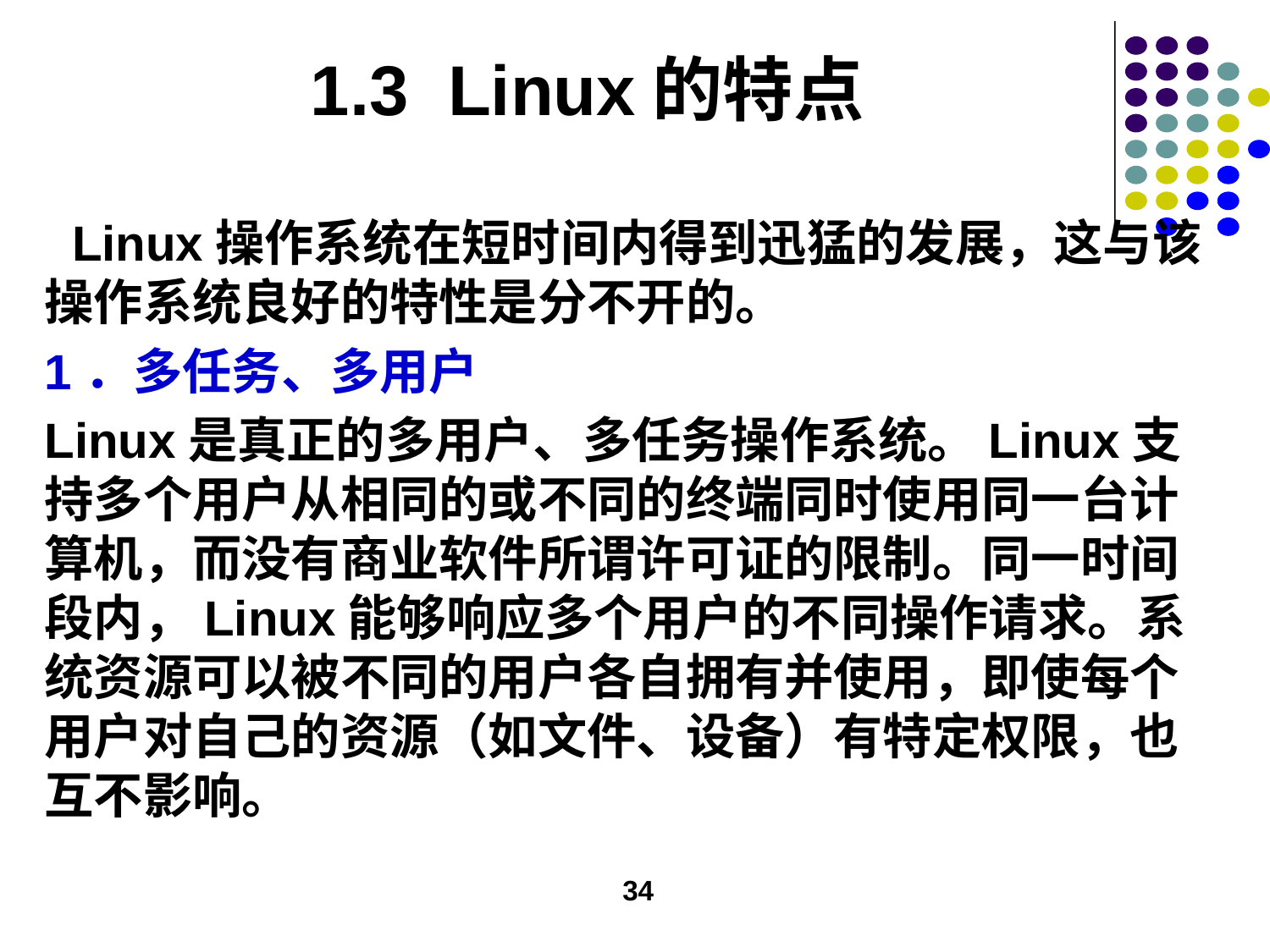

# 1.3  Linux的特点
  Linux操作系统在短时间内得到迅猛的发展，这与该操作系统良好的特性是分不开的。
1．多任务、多用户
Linux是真正的多用户、多任务操作系统。Linux支持多个用户从相同的或不同的终端同时使用同一台计算机，而没有商业软件所谓许可证的限制。同一时间段内，Linux能够响应多个用户的不同操作请求。系统资源可以被不同的用户各自拥有并使用，即使每个用户对自己的资源（如文件、设备）有特定权限，也互不影响。

34